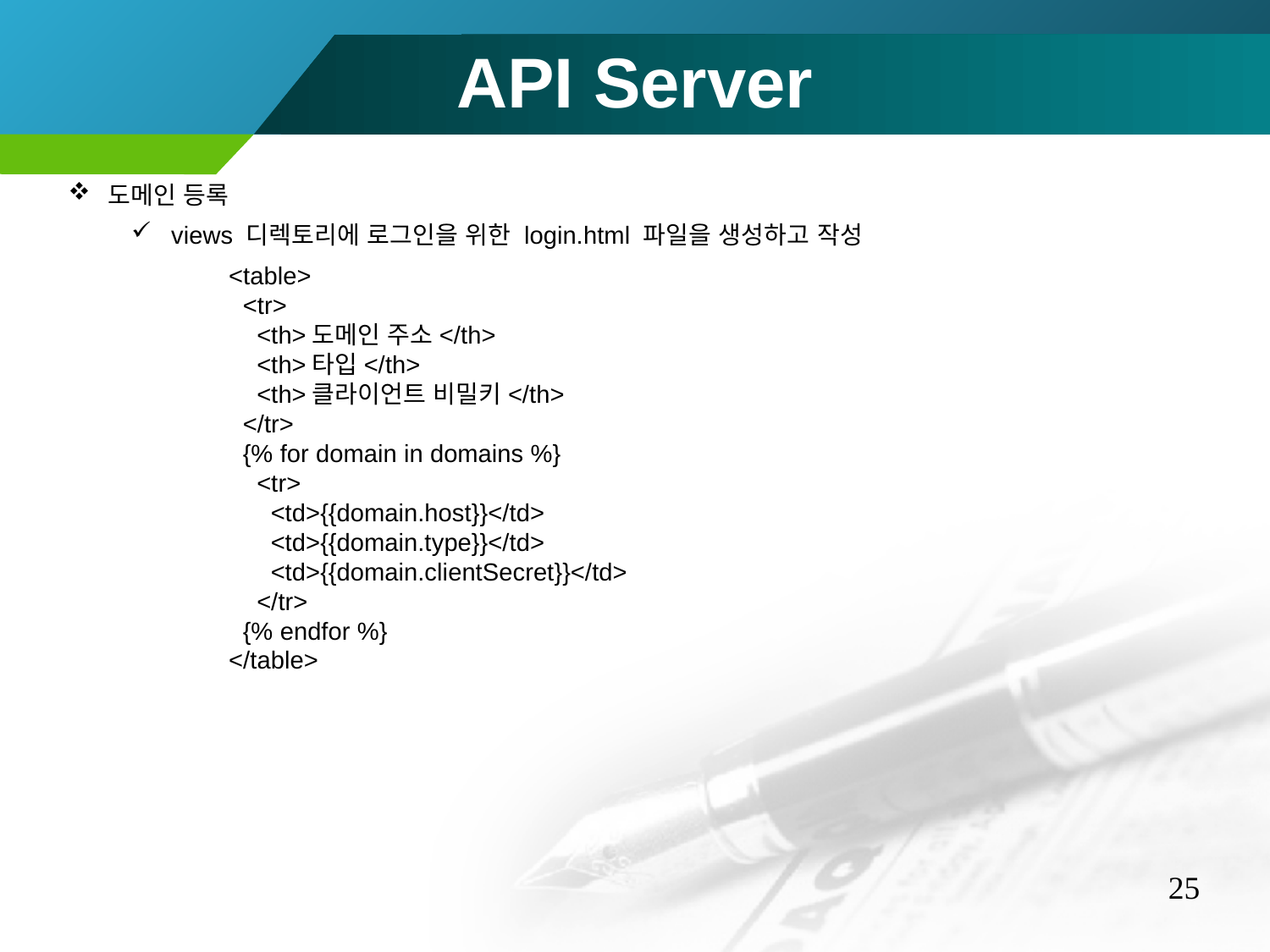

API Server
도메인 등록
views 디렉토리에 로그인을 위한 login.html 파일을 생성하고 작성
      <table>
        <tr>
          <th>도메인 주소</th>
          <th>타입</th>
          <th>클라이언트 비밀키</th>
        </tr>
        {% for domain in domains %}
          <tr>
            <td>{{domain.host}}</td>
            <td>{{domain.type}}</td>
            <td>{{domain.clientSecret}}</td>
          </tr>
        {% endfor %}
      </table>
25